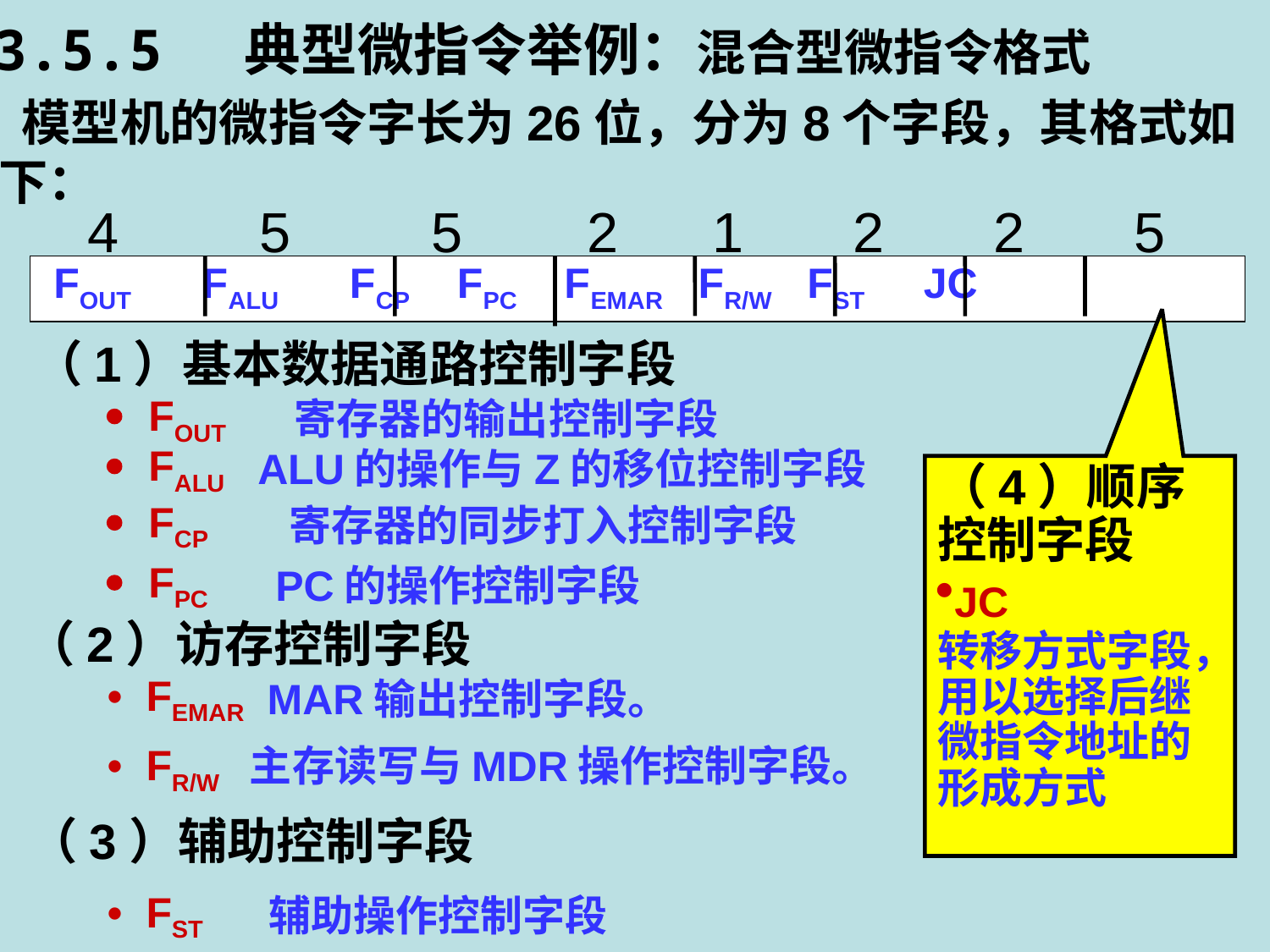

3.5.5  典型微指令举例：混合型微指令格式
 模型机的微指令字长为26位，分为8个字段，其格式如下：
4         5         5        2      1       2       2       5
  FOUT      FALU      FCP    FPC    FEMAR   FR/W   FST     JC

（1）基本数据通路控制字段
•  FOUT
寄存器的输出控制字段
•  FALU
ALU的操作与Z的移位控制字段
（4）顺序控制字段
JC
转移方式字段，用以选择后继微指令地址的形成方式
•  FCP
寄存器的同步打入控制字段
•  FPC
PC的操作控制字段
（2）访存控制字段
•  FEMAR
MAR输出控制字段。
主存读写与MDR操作控制字段。
•  FR/W
（3）辅助控制字段
•  FST
辅助操作控制字段